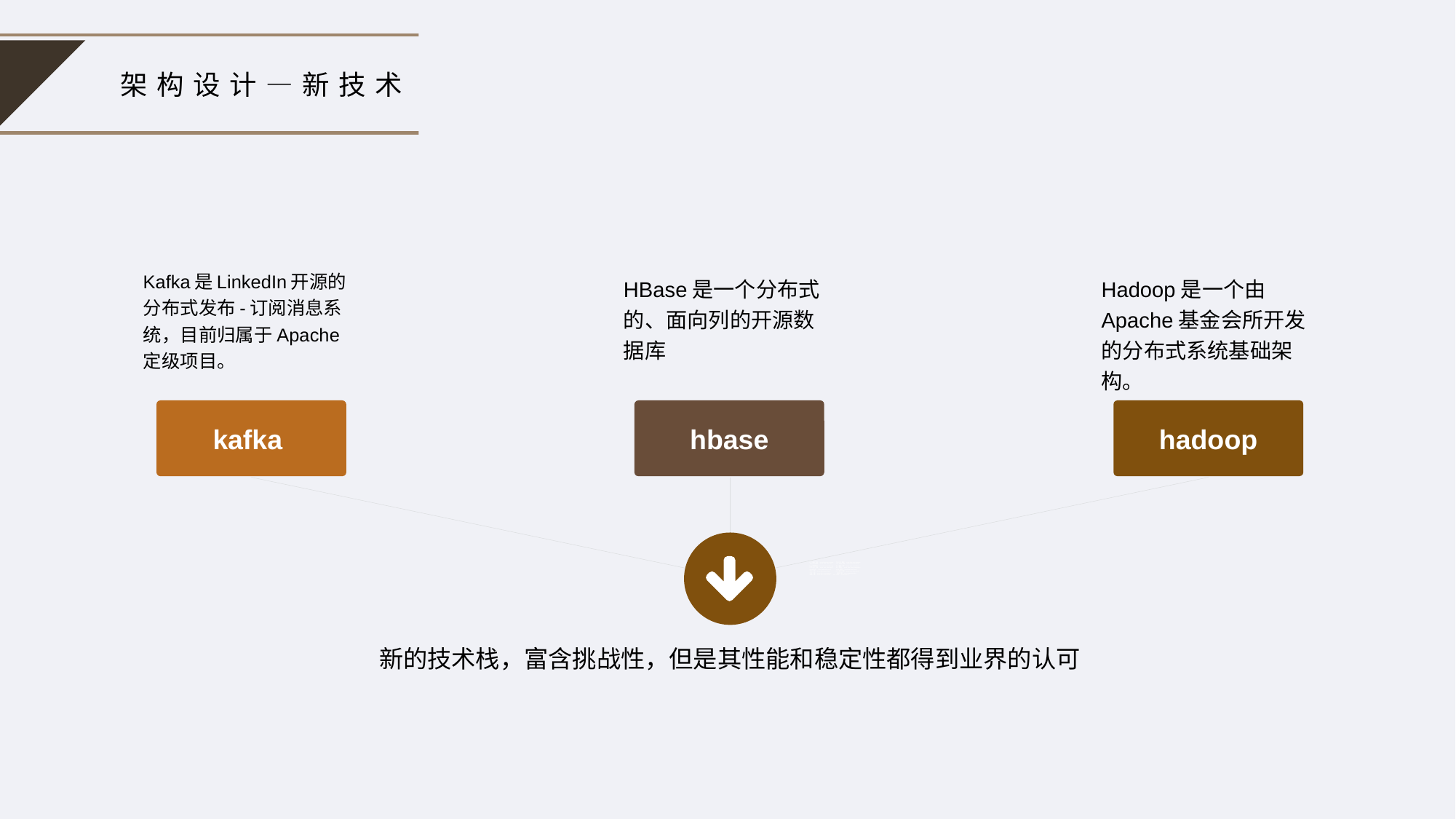

架构设计—新技术

Kafka是LinkedIn开源的分布式发布-订阅消息系统，目前归属于Apache定级项目。
HBase是一个分布式的、面向列的开源数据库
Hadoop是一个由Apache基金会所开发的分布式系统基础架构。
hadoop
kafka
hbase

新的技术栈，富含挑战性，但是其性能和稳定性都得到业界的认可